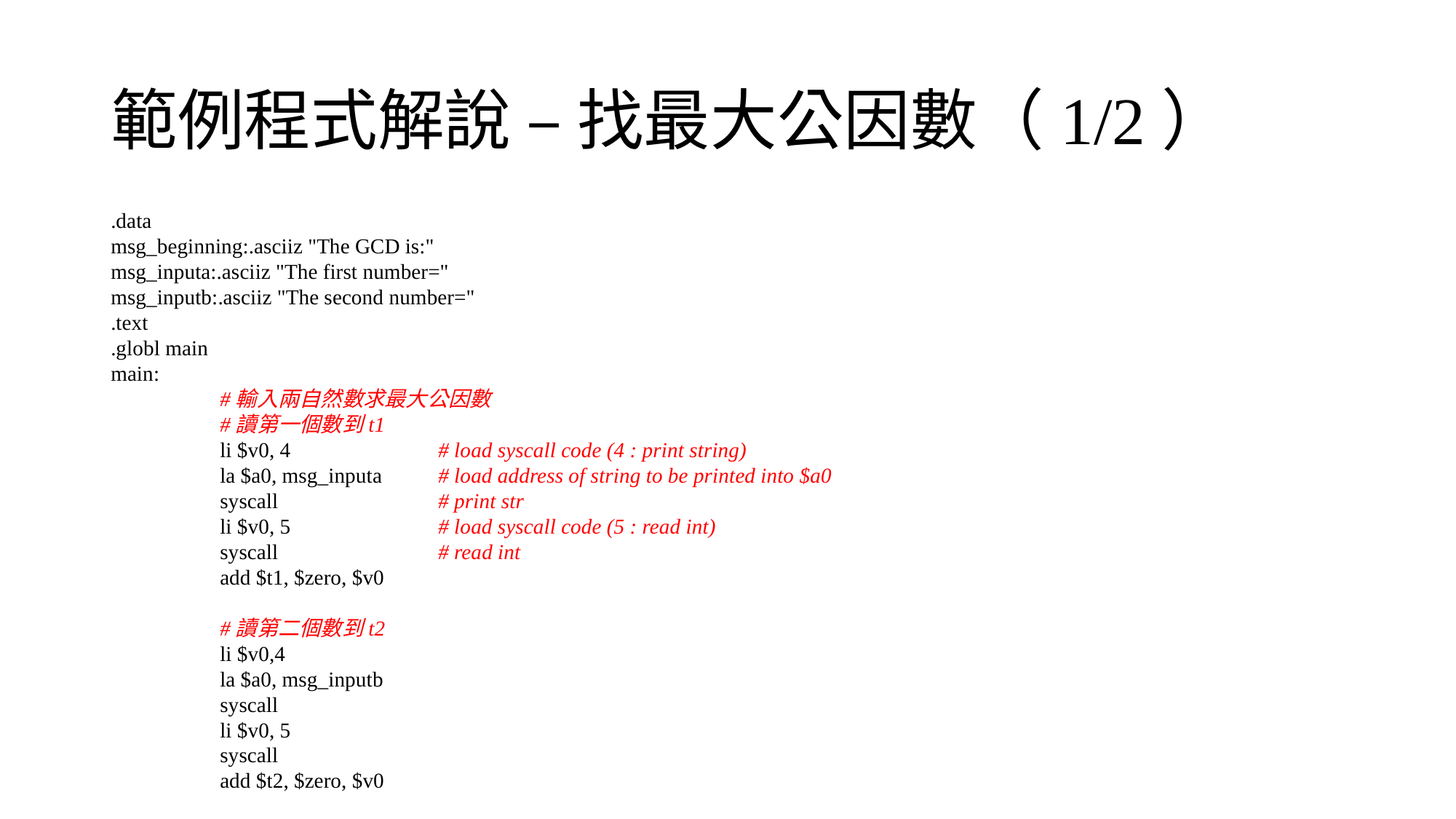

# 範例程式解說 – 找最大公因數（1/2）
.data
msg_beginning:.asciiz "The GCD is:"
msg_inputa:.asciiz "The first number="
msg_inputb:.asciiz "The second number="
.text
.globl main
main:
	#輸入兩自然數求最大公因數
	#讀第一個數到t1
	li $v0, 4		# load syscall code (4 : print string)
	la $a0, msg_inputa	# load address of string to be printed into $a0
	syscall		# print str
	li $v0, 5		# load syscall code (5 : read int)
	syscall		# read int
	add $t1, $zero, $v0
	#讀第二個數到t2
	li $v0,4
	la $a0, msg_inputb
	syscall
	li $v0, 5
	syscall
	add $t2, $zero, $v0